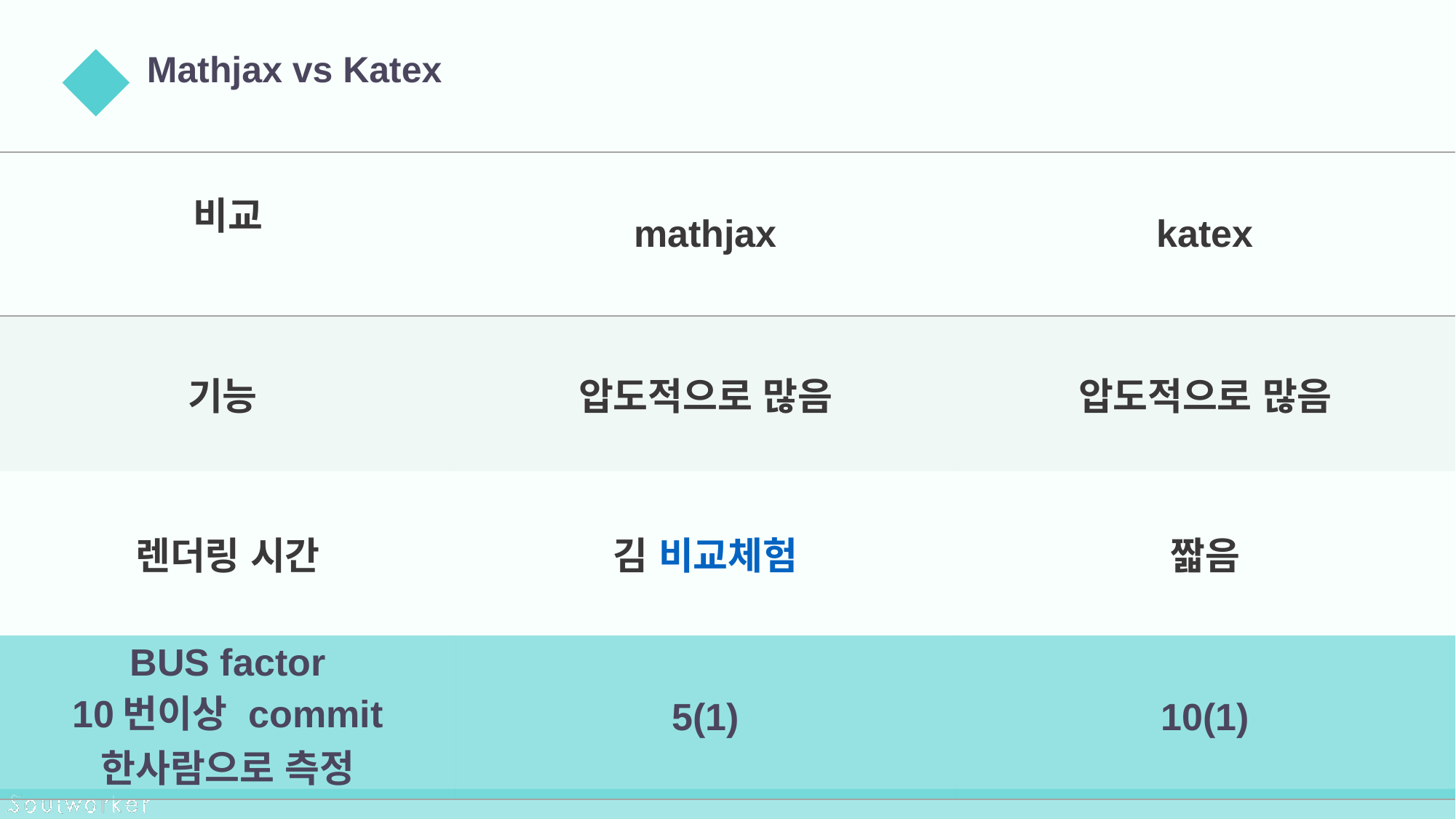

Mathjax vs Katex

02
| 비교 | mathjax | katex |
| --- | --- | --- |
| 기능 | 압도적으로 많음 | 압도적으로 많음 |
| 렌더링 시간 | 김 비교체험 | 짧음 |
| BUS factor 10번이상 commit 한사람으로 측정 | 5(1) | 10(1) |